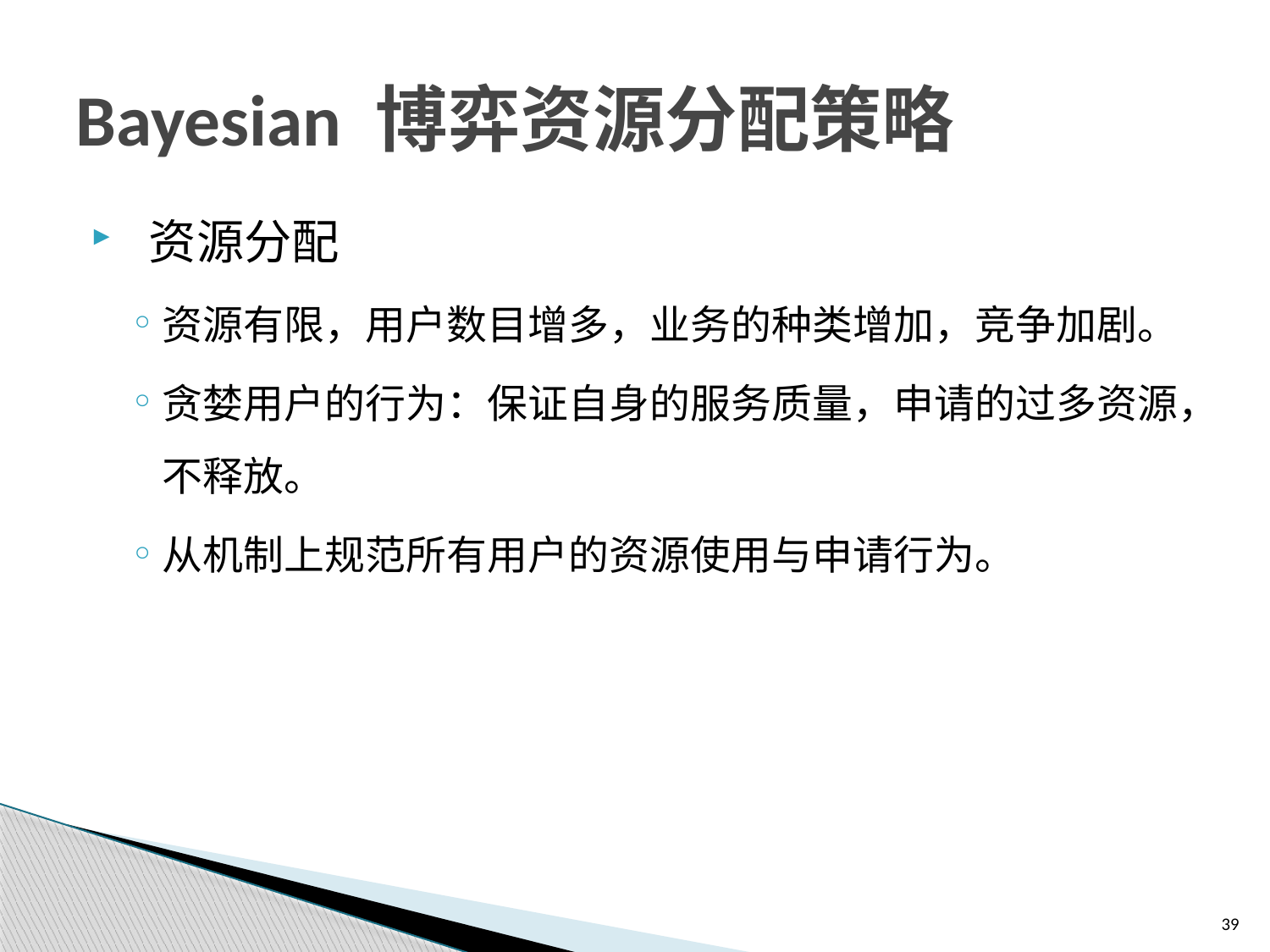

# Bayesian 博弈资源分配策略
 资源分配
资源有限，用户数目增多，业务的种类增加，竞争加剧。
贪婪用户的行为：保证自身的服务质量，申请的过多资源，不释放。
从机制上规范所有用户的资源使用与申请行为。
39